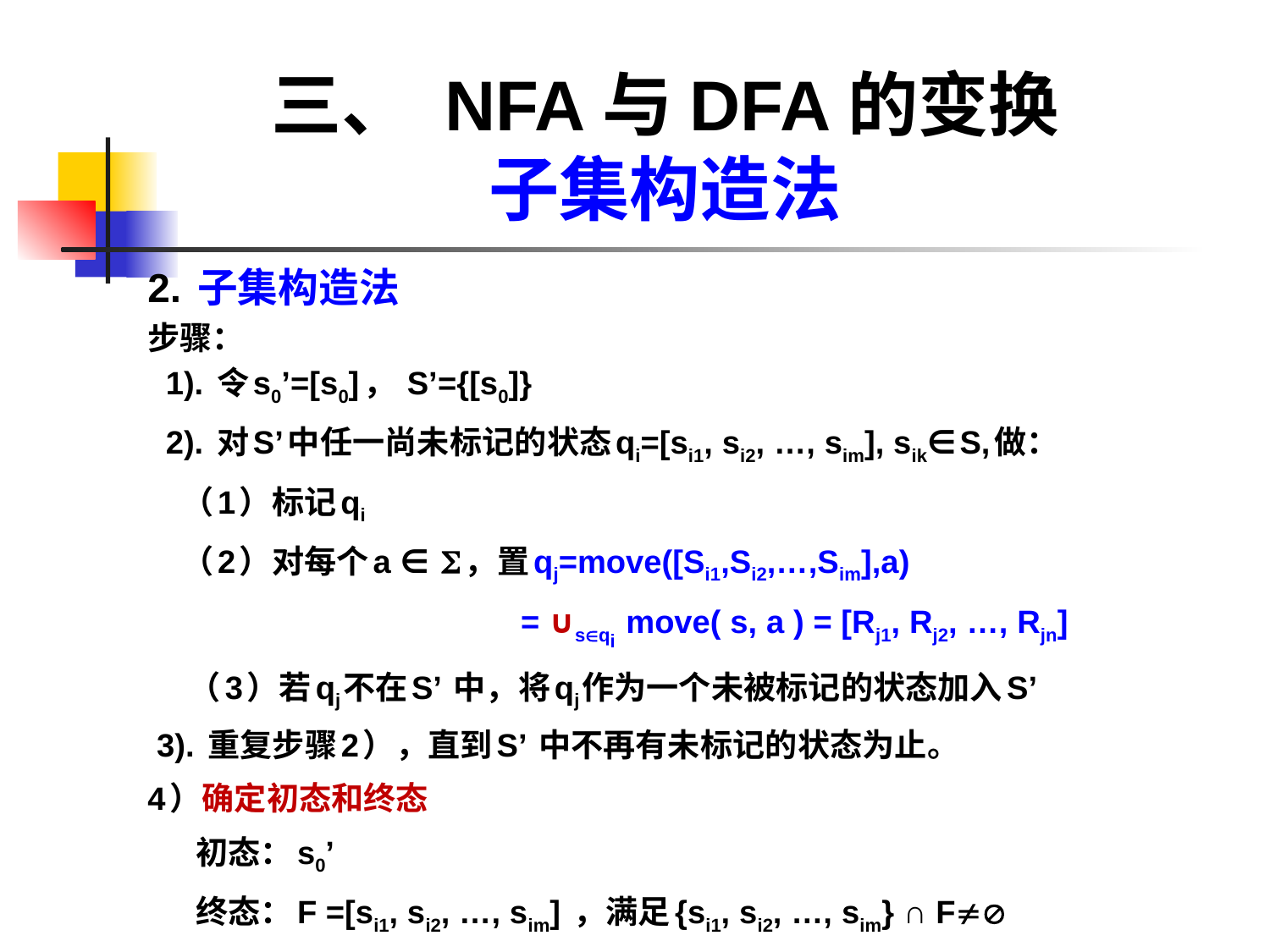

三、 NFA与DFA的变换
子集构造法
2. 子集构造法
步骤：
  1). 令s0’=[s0]， S’={[s0]}
  2). 对S’中任一尚未标记的状态qi=[si1, si2, …, sim], sik∈S,做：
    （1）标记qi
    （2）对每个a ∈ Σ，置qj=move([Si1,Si2,…,Sim],a)
                                         = ∪s∈qi  move( s, a ) = [Rj1, Rj2, …, Rjn]
     （3）若qj不在S’ 中，将qj作为一个未被标记的状态加入S’
 3). 重复步骤2），直到S’ 中不再有未标记的状态为止。
4）确定初态和终态
      初态：s0’
      终态：F =[si1, si2, …, sim] ，满足{si1, si2, …, sim} ∩ F≠∅